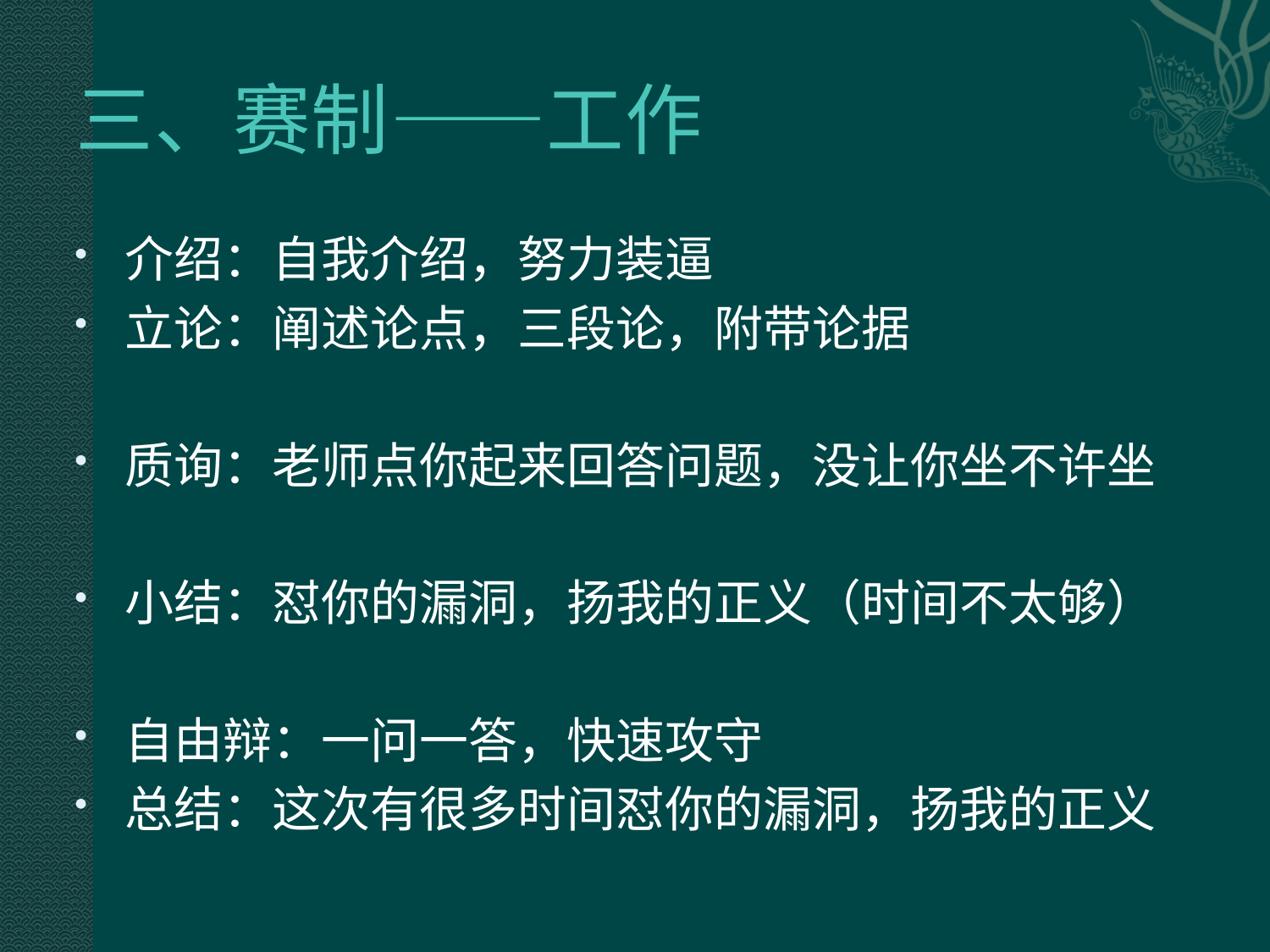

# 三、赛制——工作
介绍：自我介绍，努力装逼
立论：阐述论点，三段论，附带论据

质询：老师点你起来回答问题，没让你坐不许坐

小结：怼你的漏洞，扬我的正义（时间不太够）

自由辩：一问一答，快速攻守
总结：这次有很多时间怼你的漏洞，扬我的正义